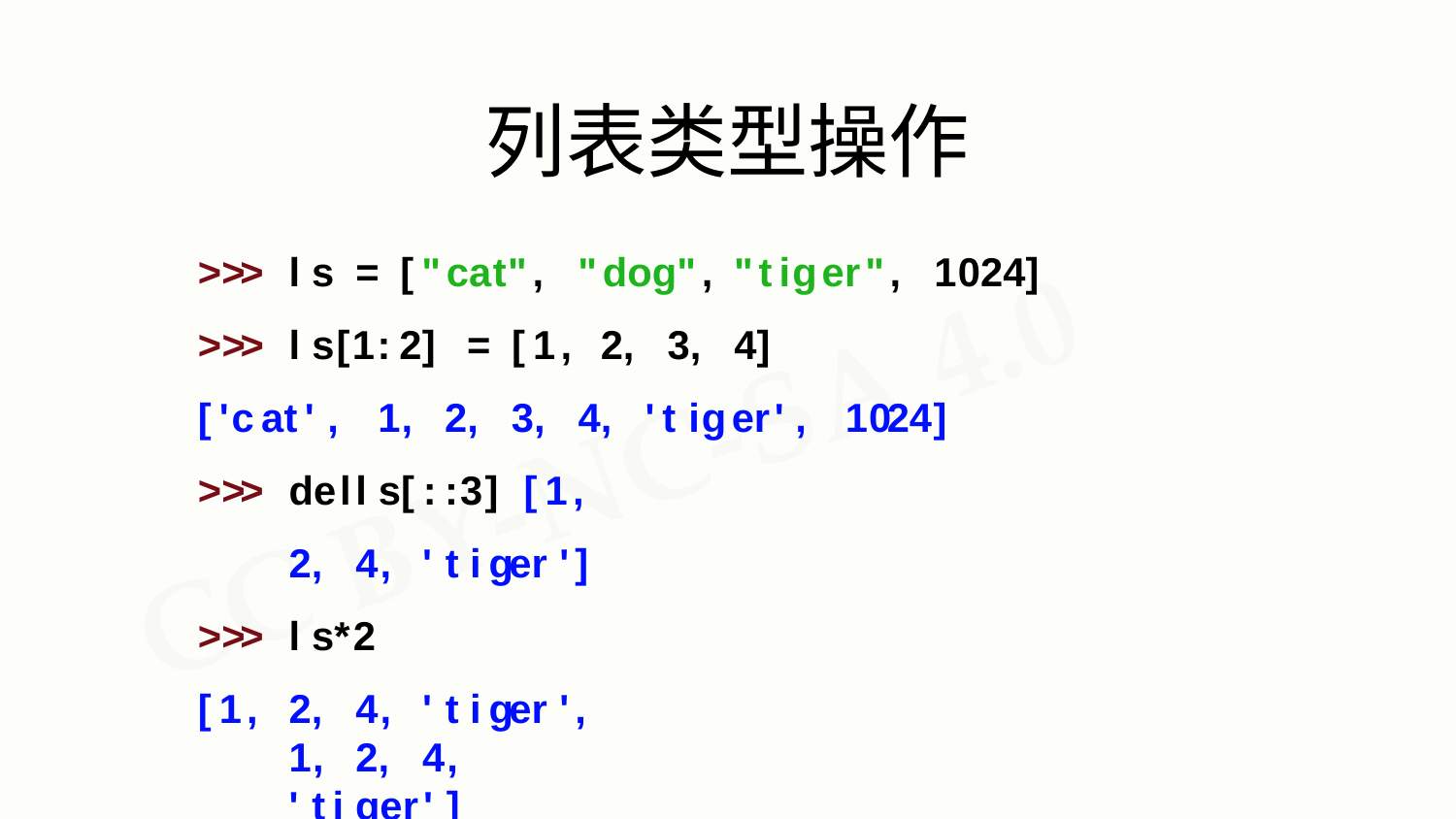

# 列表类型操作
>>>	ls	=	["cat",	"dog",	"tiger",	1024]
>>>	ls[1:2]	=	[1,	2,	3,	4]
['cat',	1,	2,	3,	4,	'tiger',	1024]
>>>	del	ls[::3] [1,	2,	4,	'tiger']
>>>	ls*2
[1,	2,	4,	'tiger',	1,	2,	4,	'tiger']